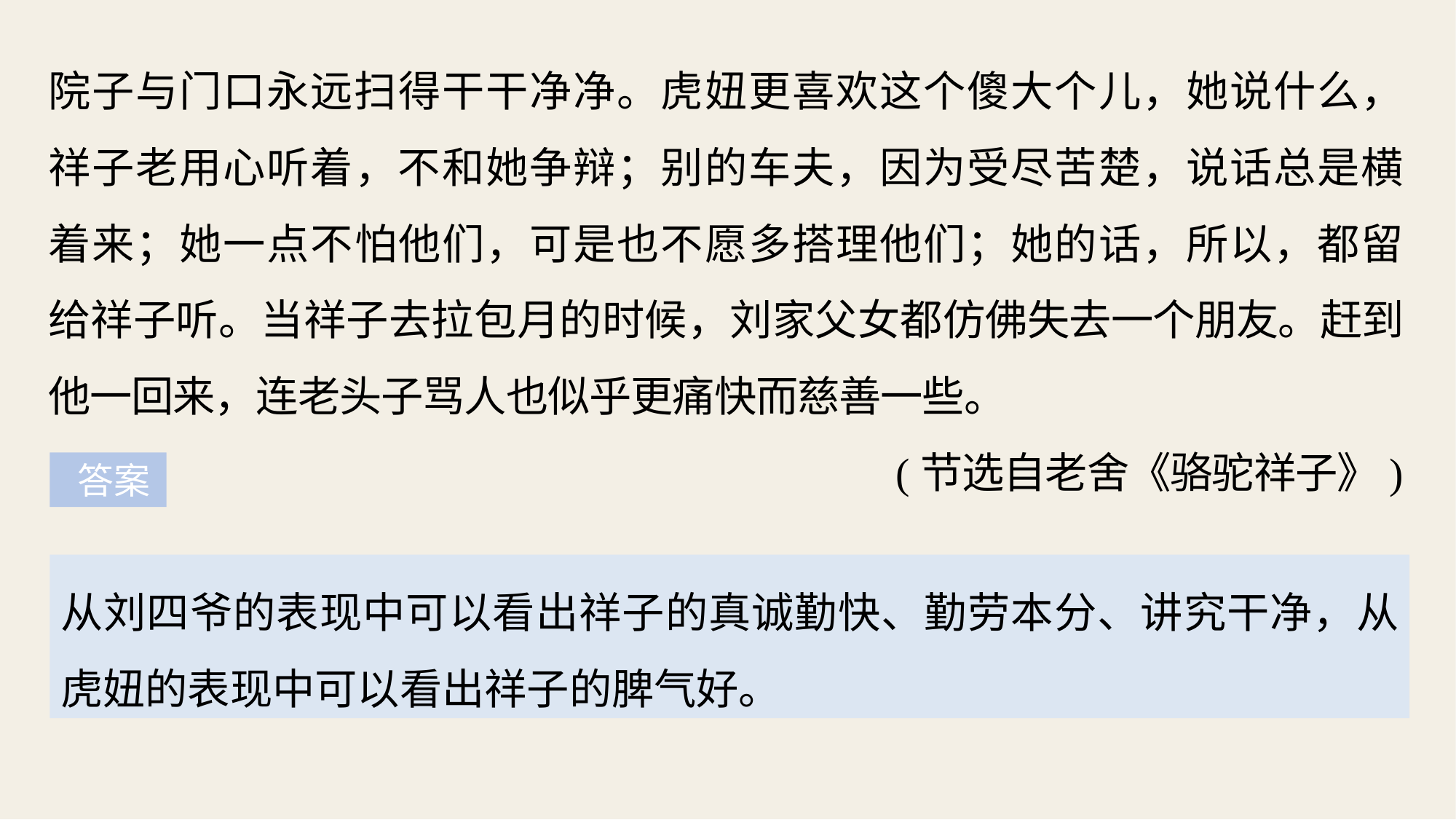

院子与门口永远扫得干干净净。虎妞更喜欢这个傻大个儿，她说什么，祥子老用心听着，不和她争辩；别的车夫，因为受尽苦楚，说话总是横着来；她一点不怕他们，可是也不愿多搭理他们；她的话，所以，都留给祥子听。当祥子去拉包月的时候，刘家父女都仿佛失去一个朋友。赶到他一回来，连老头子骂人也似乎更痛快而慈善一些。
(节选自老舍《骆驼祥子》)
 答案
从刘四爷的表现中可以看出祥子的真诚勤快、勤劳本分、讲究干净，从虎妞的表现中可以看出祥子的脾气好。